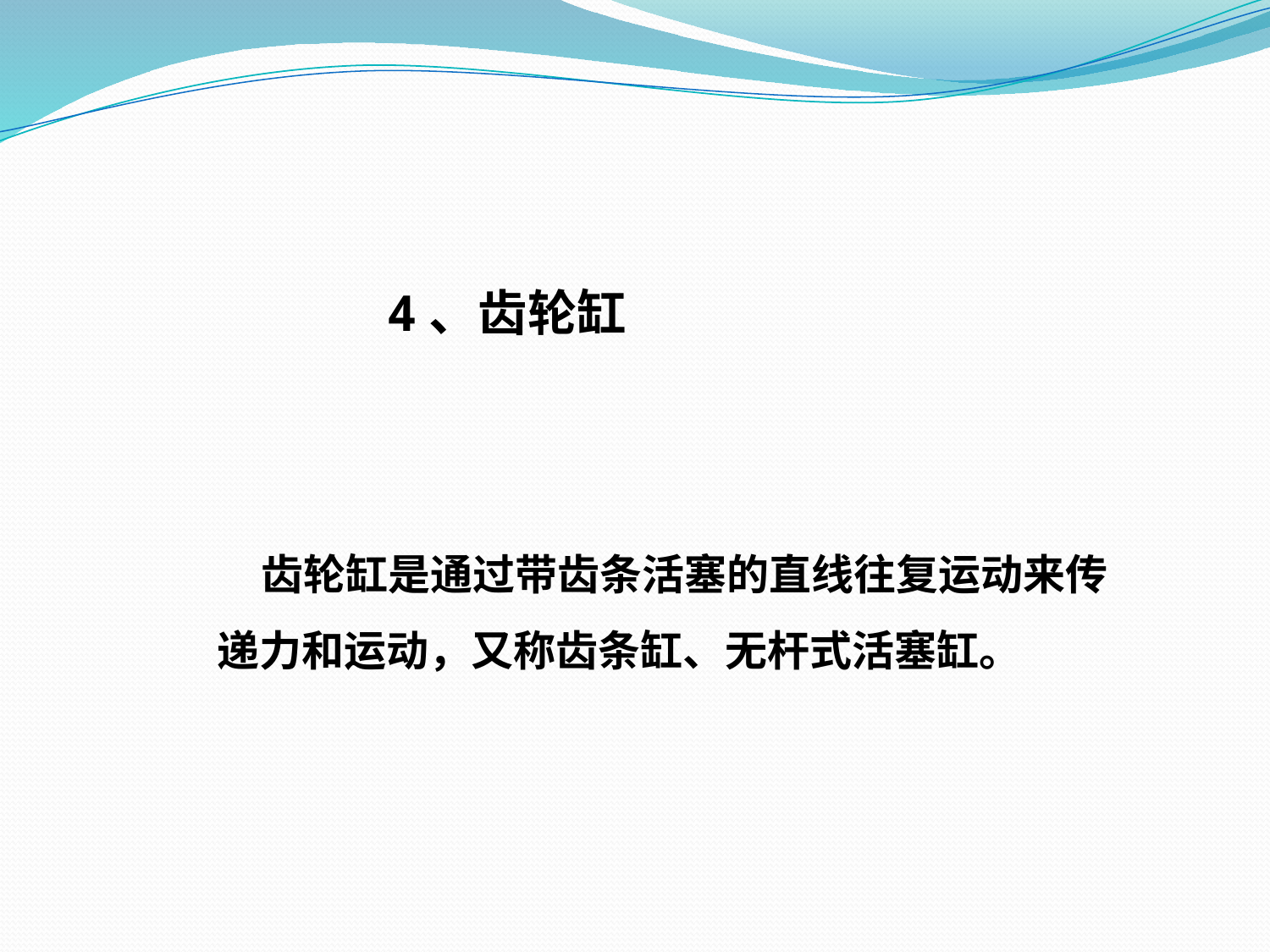

4、齿轮缸
     齿轮缸是通过带齿条活塞的直线往复运动来传递力和运动，又称齿条缸、无杆式活塞缸。